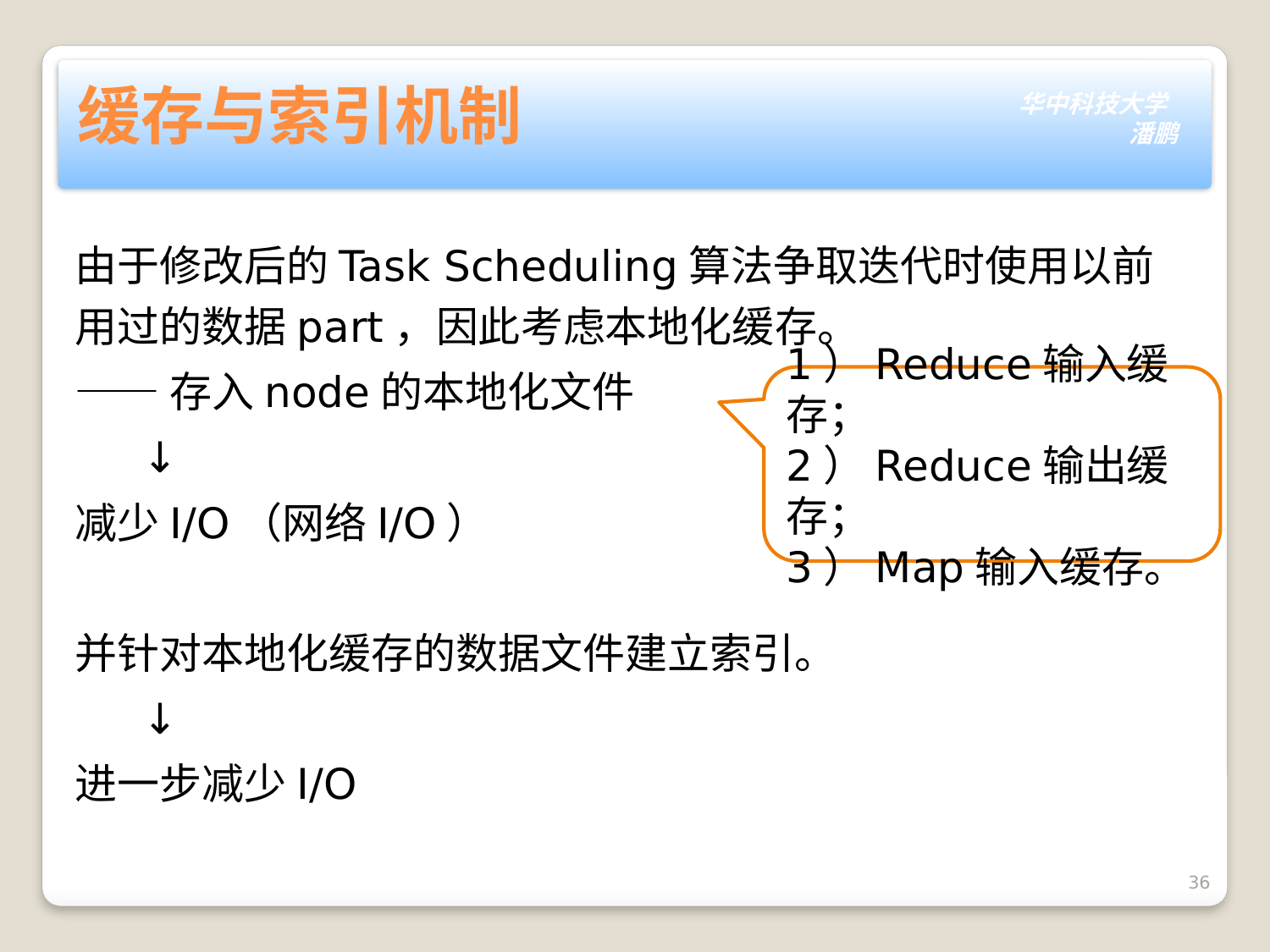

# 缓存与索引机制
由于修改后的Task Scheduling算法争取迭代时使用以前用过的数据part，因此考虑本地化缓存。
——存入node的本地化文件
     ↓
减少I/O（网络I/O）

并针对本地化缓存的数据文件建立索引。
     ↓
进一步减少I/O
1）Reduce输入缓存；
2）Reduce输出缓存；
3）Map输入缓存。
36